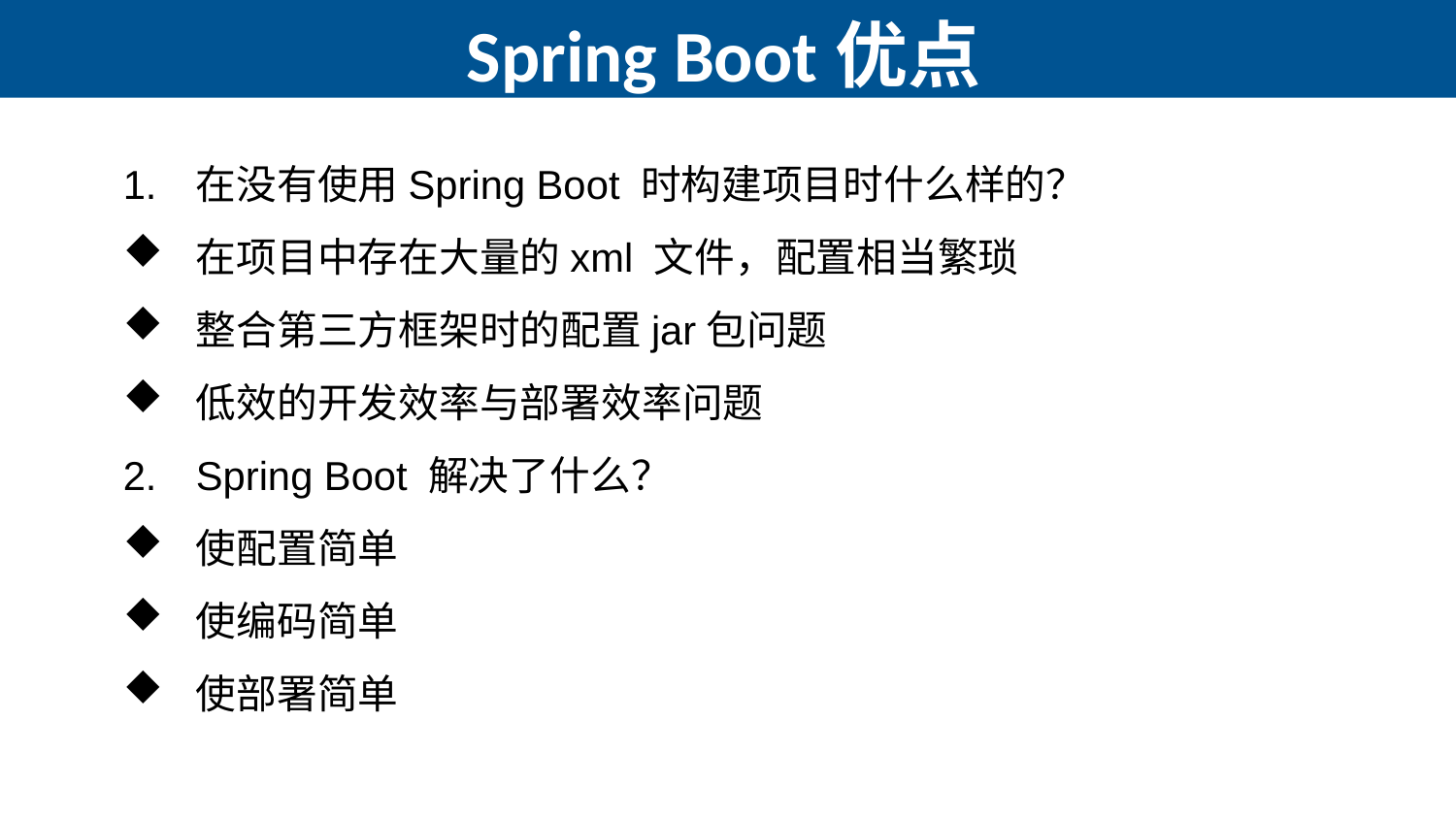

# Spring Boot优点
在没有使用Spring Boot 时构建项目时什么样的？
在项目中存在大量的xml 文件，配置相当繁琐
整合第三方框架时的配置jar包问题
低效的开发效率与部署效率问题
Spring Boot 解决了什么？
使配置简单
使编码简单
使部署简单